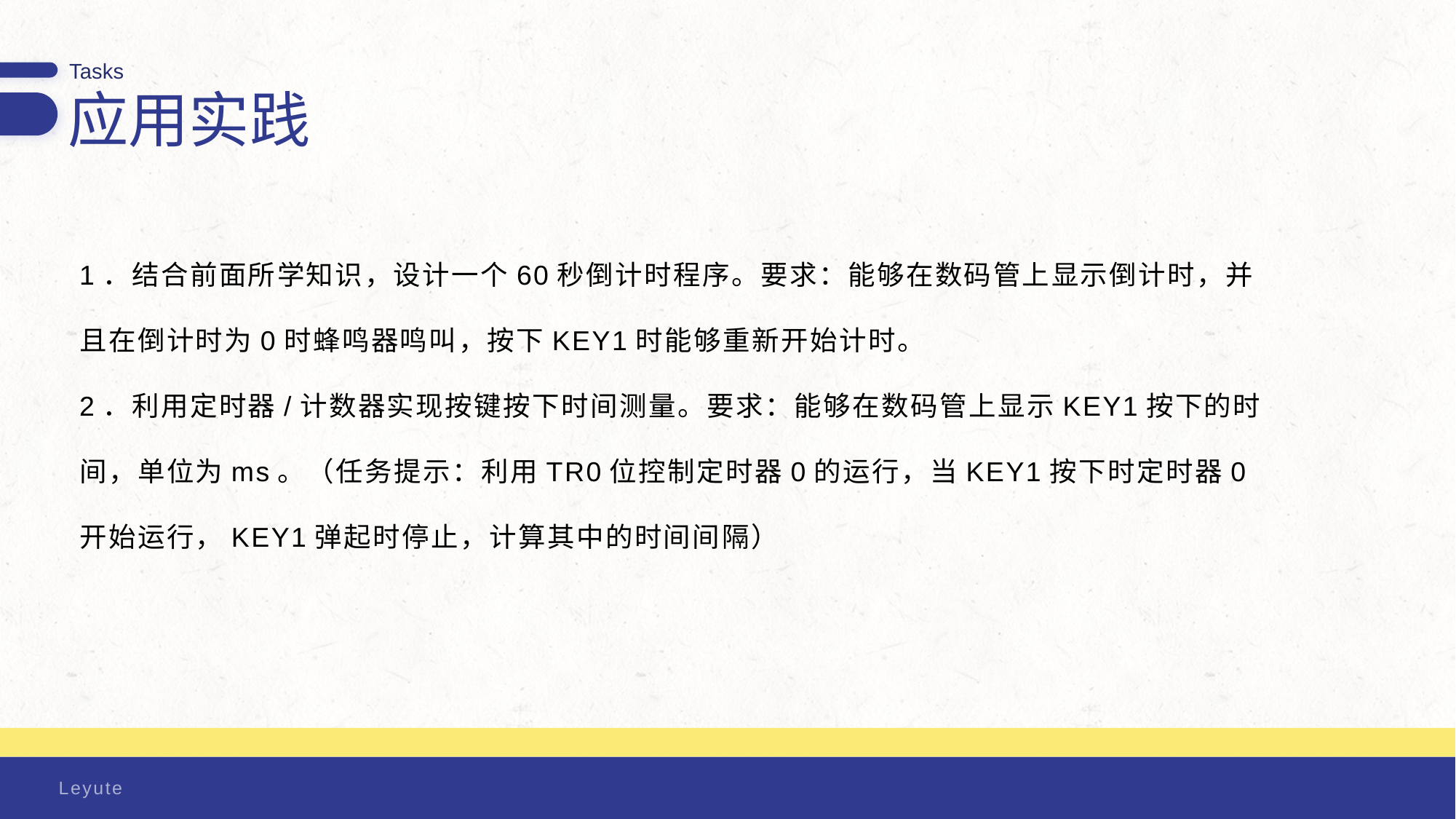

Tasks
应用实践
1．结合前面所学知识，设计一个60秒倒计时程序。要求：能够在数码管上显示倒计时，并且在倒计时为0时蜂鸣器鸣叫，按下KEY1时能够重新开始计时。
2．利用定时器/计数器实现按键按下时间测量。要求：能够在数码管上显示KEY1按下的时间，单位为ms。（任务提示：利用TR0位控制定时器0的运行，当KEY1按下时定时器0开始运行，KEY1弹起时停止，计算其中的时间间隔）